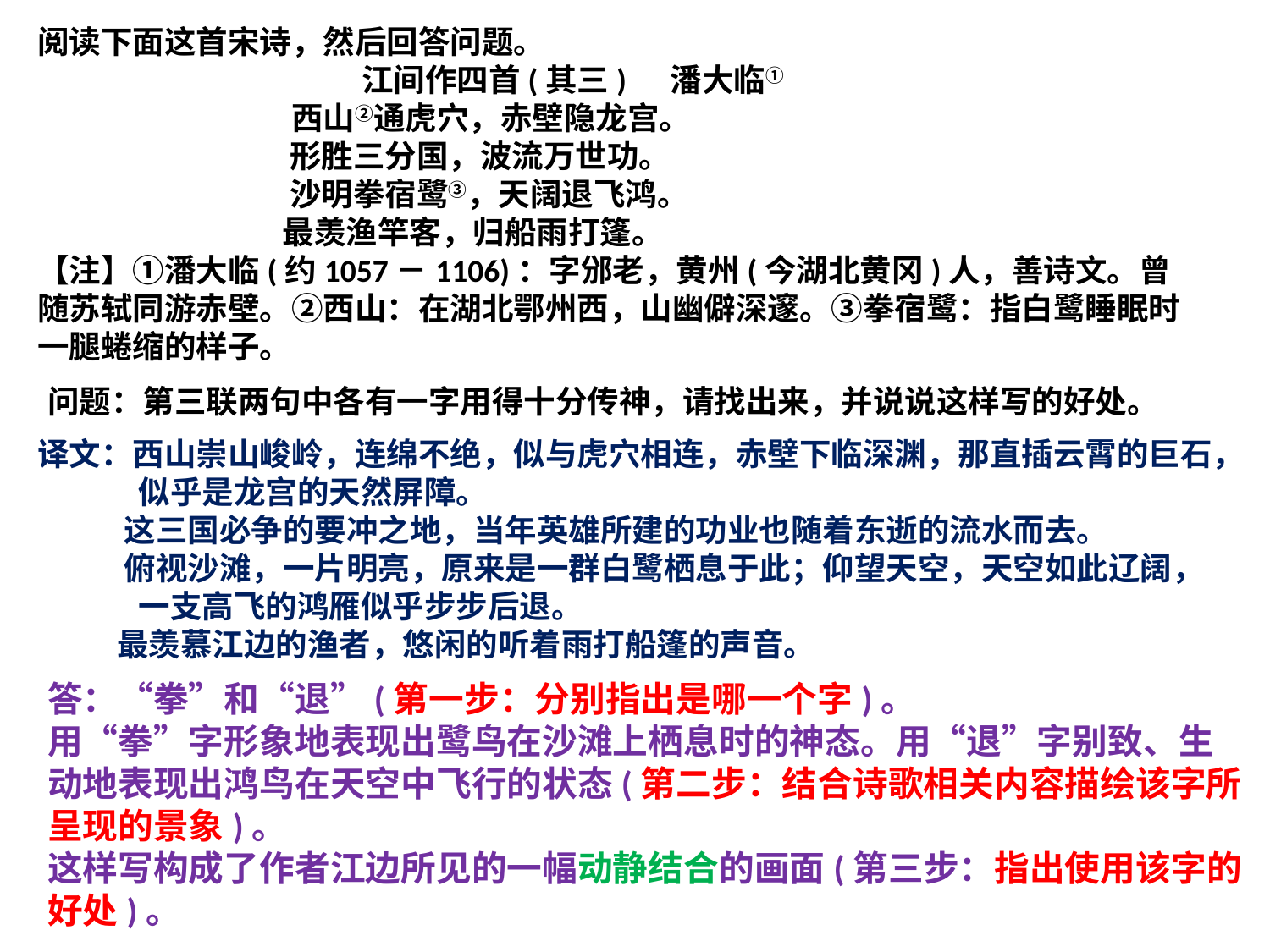

阅读下面这首宋诗，然后回答问题。
                                            江间作四首(其三)     潘大临①
　　　　　　	西山②通虎穴，赤壁隐龙宫。
                                  形胜三分国，波流万世功。
                                  沙明拳宿鹭③，天阔退飞鸿。
                                 最羡渔竿客，归船雨打篷。
【注】①潘大临(约1057－1106)：字邠老，黄州(今湖北黄冈)人，善诗文。曾随苏轼同游赤壁。②西山：在湖北鄂州西，山幽僻深邃。③拳宿鹭：指白鹭睡眠时一腿蜷缩的样子。
问题：第三联两句中各有一字用得十分传神，请找出来，并说说这样写的好处。
译文：西山崇山峻岭，连绵不绝，似与虎穴相连，赤壁下临深渊，那直插云霄的巨石，
             似乎是龙宫的天然屏障。
           这三国必争的要冲之地，当年英雄所建的功业也随着东逝的流水而去。
           俯视沙滩，一片明亮，原来是一群白鹭栖息于此；仰望天空，天空如此辽阔，
             一支高飞的鸿雁似乎步步后退。
          最羡慕江边的渔者，悠闲的听着雨打船篷的声音。
答：“拳”和“退”(第一步：分别指出是哪一个字)。
用“拳”字形象地表现出鹭鸟在沙滩上栖息时的神态。用“退”字别致、生动地表现出鸿鸟在天空中飞行的状态(第二步：结合诗歌相关内容描绘该字所呈现的景象)。
这样写构成了作者江边所见的一幅动静结合的画面(第三步：指出使用该字的好处)。